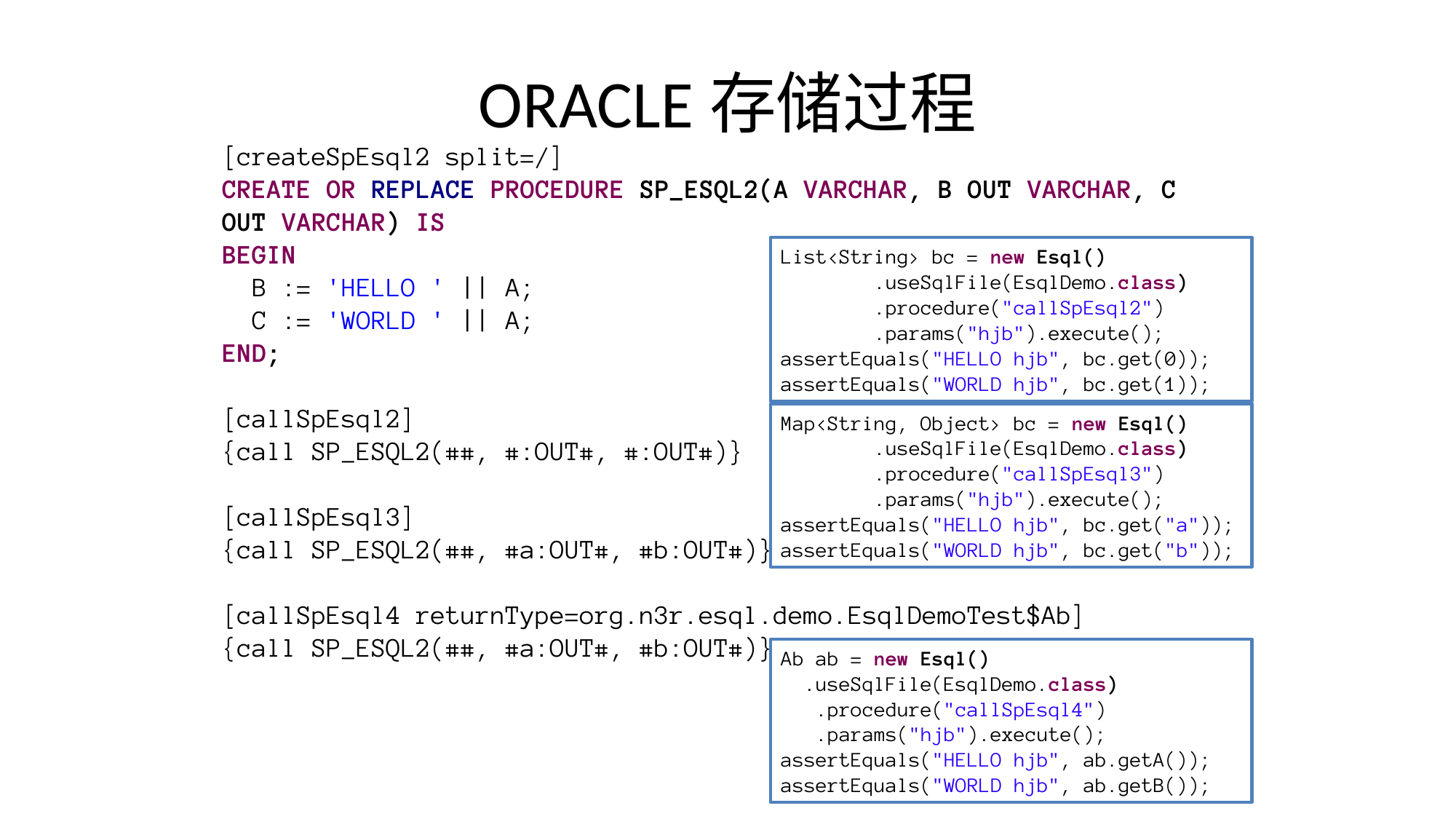

# ORACLE存储过程
[createSpEsql2 split=/]
CREATE OR REPLACE PROCEDURE SP_ESQL2(A VARCHAR, B OUT VARCHAR, C OUT VARCHAR) IS
BEGIN
  B := 'HELLO ' || A;
  C := 'WORLD ' || A;
END;

[callSpEsql2]
{call SP_ESQL2(##, #:OUT#, #:OUT#)}

[callSpEsql3]
{call SP_ESQL2(##, #a:OUT#, #b:OUT#)}

[callSpEsql4 returnType=org.n3r.esql.demo.EsqlDemoTest$Ab]
{call SP_ESQL2(##, #a:OUT#, #b:OUT#)}
List<String> bc = new Esql()
        .useSqlFile(EsqlDemo.class)
        .procedure("callSpEsql2")
        .params("hjb").execute();
assertEquals("HELLO hjb", bc.get(0));
assertEquals("WORLD hjb", bc.get(1));
Map<String, Object> bc = new Esql()
        .useSqlFile(EsqlDemo.class)
        .procedure("callSpEsql3")
        .params("hjb").execute();
assertEquals("HELLO hjb", bc.get("a"));
assertEquals("WORLD hjb", bc.get("b"));
Ab ab = new Esql()
  .useSqlFile(EsqlDemo.class)
   .procedure("callSpEsql4")
   .params("hjb").execute();
assertEquals("HELLO hjb", ab.getA());
assertEquals("WORLD hjb", ab.getB());